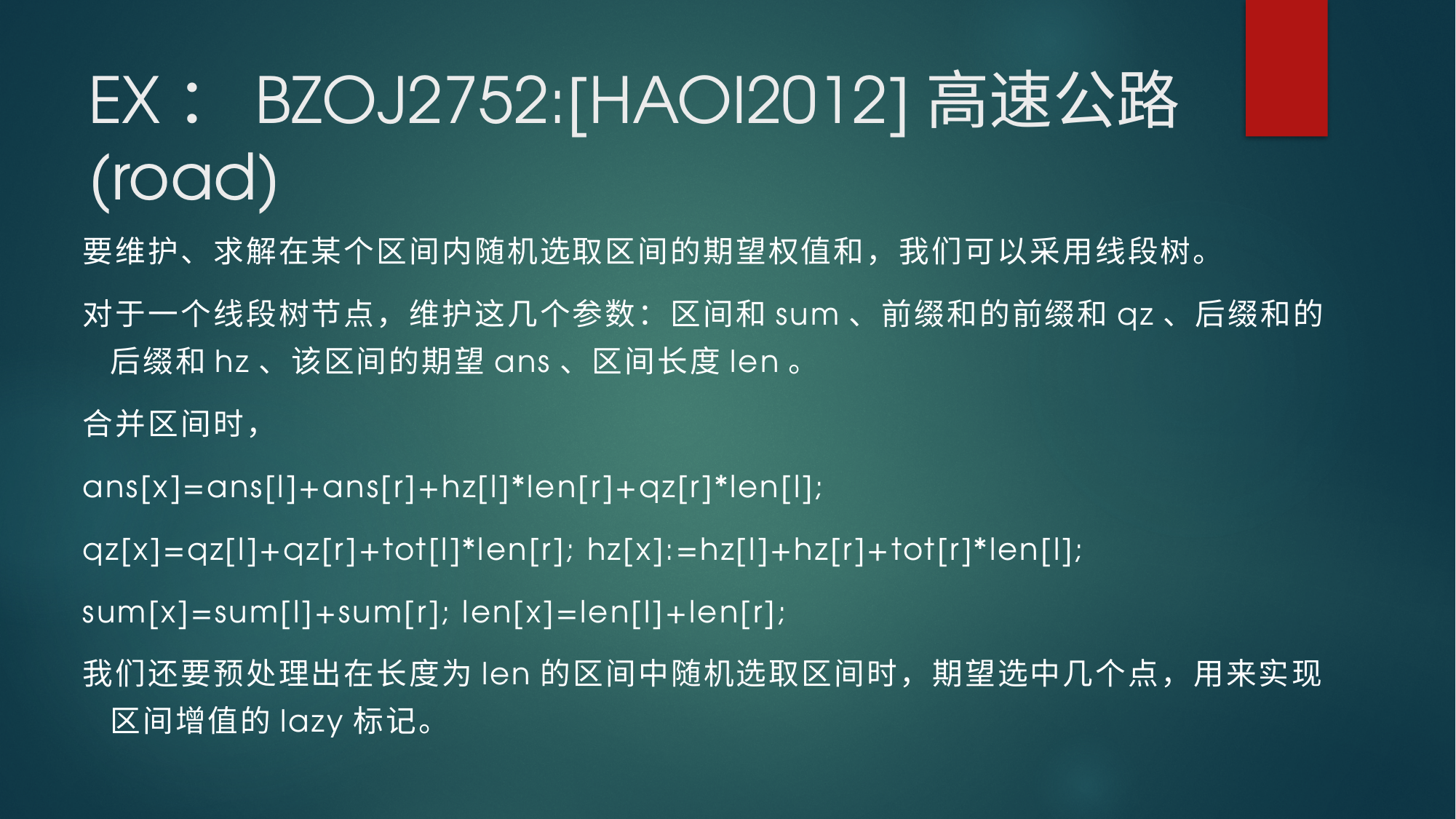

# EX：BZOJ2752:[HAOI2012]高速公路(road)
要维护、求解在某个区间内随机选取区间的期望权值和，我们可以采用线段树。
对于一个线段树节点，维护这几个参数：区间和sum、前缀和的前缀和qz、后缀和的后缀和hz、该区间的期望ans、区间长度len。
合并区间时，
ans[x]=ans[l]+ans[r]+hz[l]*len[r]+qz[r]*len[l];
qz[x]=qz[l]+qz[r]+tot[l]*len[r]; hz[x]:=hz[l]+hz[r]+tot[r]*len[l];
sum[x]=sum[l]+sum[r]; len[x]=len[l]+len[r];
我们还要预处理出在长度为len的区间中随机选取区间时，期望选中几个点，用来实现区间增值的lazy标记。